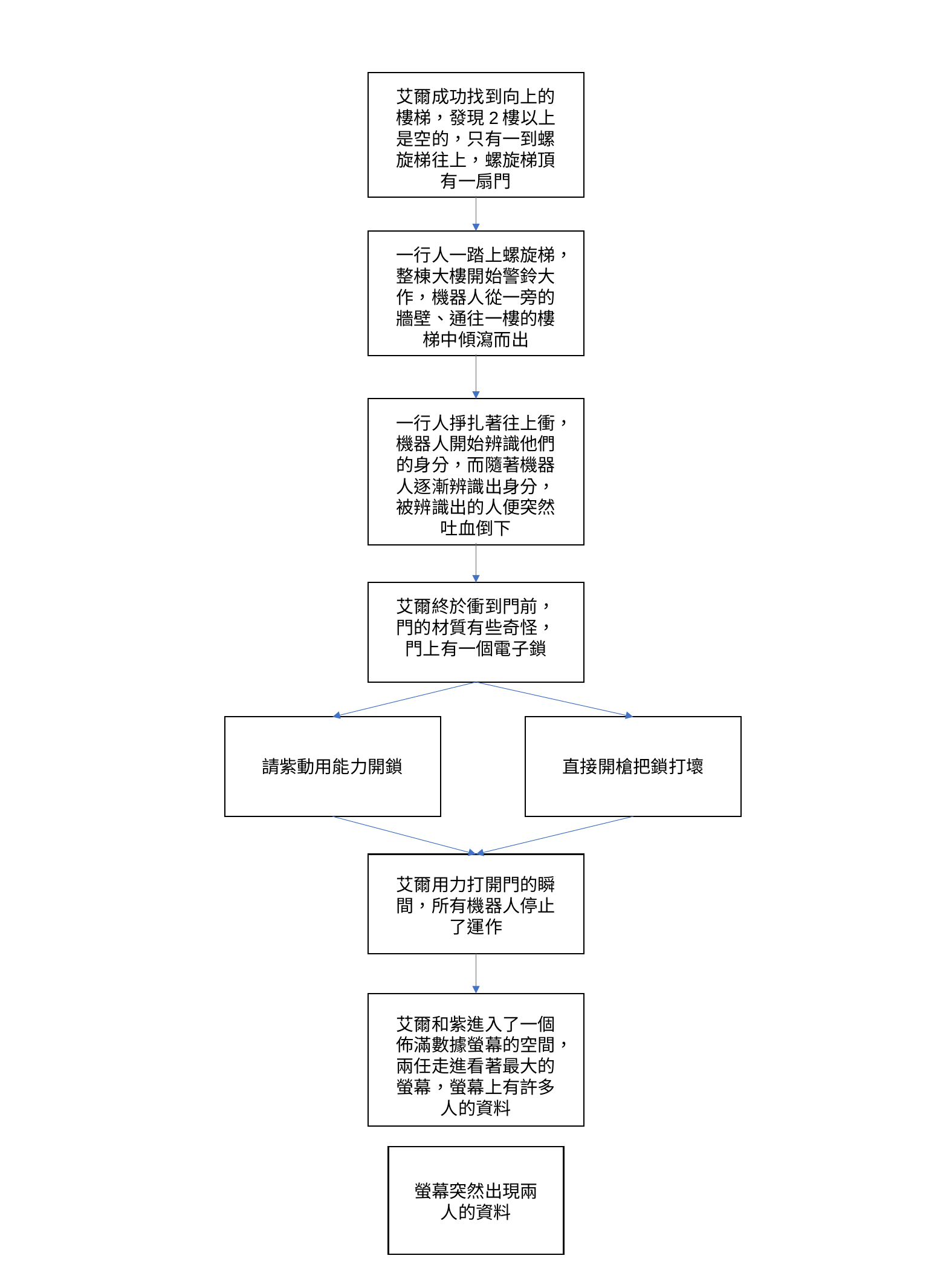

艾爾成功找到向上的樓梯，發現2樓以上是空的，只有一到螺旋梯往上，螺旋梯頂有一扇門

一行人一踏上螺旋梯，整棟大樓開始警鈴大作，機器人從一旁的牆壁、通往一樓的樓梯中傾瀉而出

一行人掙扎著往上衝，機器人開始辨識他們的身分，而隨著機器人逐漸辨識出身分，被辨識出的人便突然吐血倒下

艾爾終於衝到門前，門的材質有些奇怪，門上有一個電子鎖

請紫動用能力開鎖

直接開槍把鎖打壞

艾爾用力打開門的瞬間，所有機器人停止了運作

艾爾和紫進入了一個佈滿數據螢幕的空間，兩任走進看著最大的螢幕，螢幕上有許多人的資料

螢幕突然出現兩人的資料